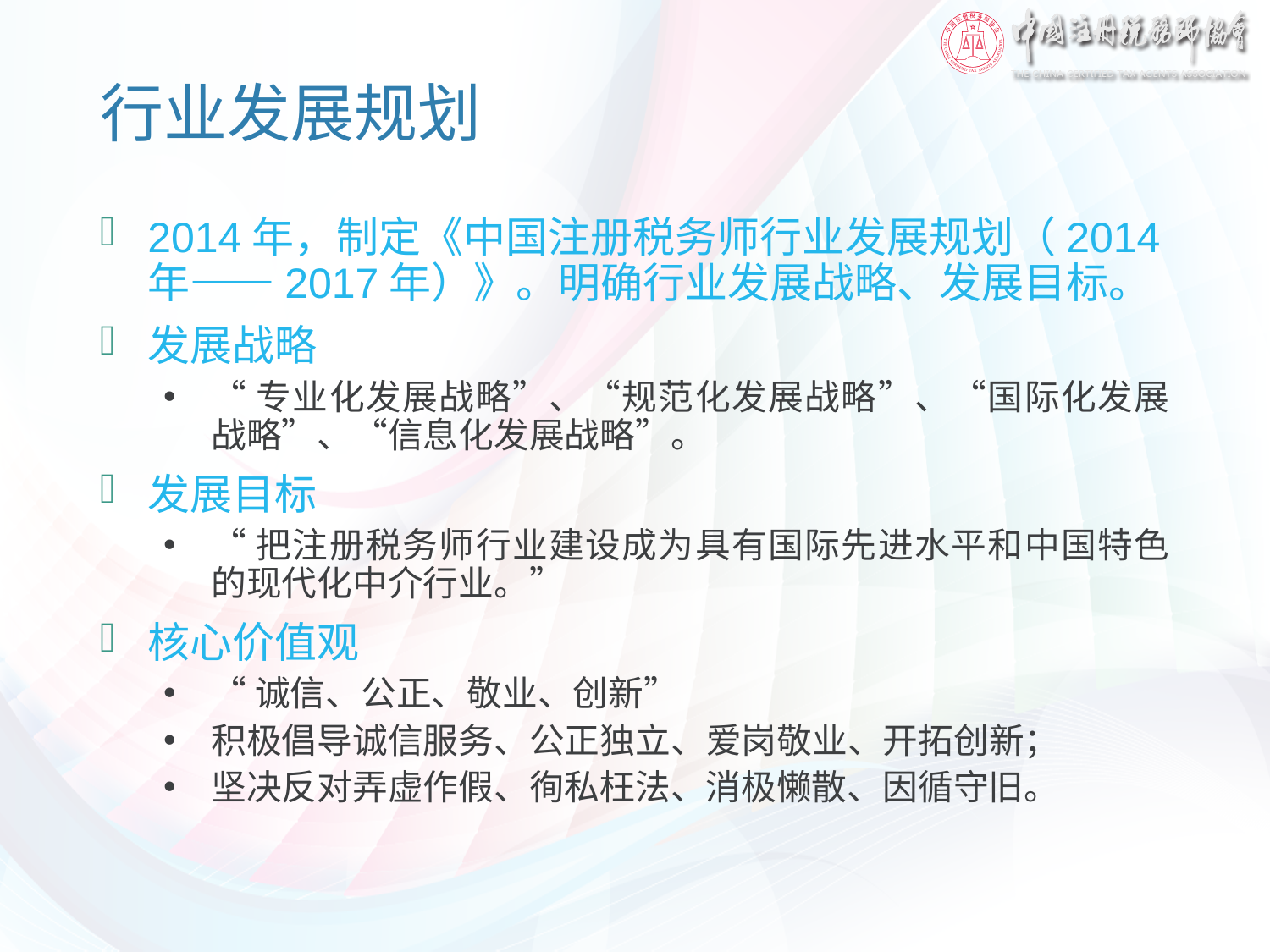

# 行业发展规划
2014年，制定《中国注册税务师行业发展规划（2014年——2017年）》。明确行业发展战略、发展目标。
发展战略
“专业化发展战略”、“规范化发展战略”、“国际化发展战略”、“信息化发展战略”。
发展目标
“把注册税务师行业建设成为具有国际先进水平和中国特色的现代化中介行业。”
核心价值观
“诚信、公正、敬业、创新”
积极倡导诚信服务、公正独立、爱岗敬业、开拓创新；
坚决反对弄虚作假、徇私枉法、消极懒散、因循守旧。